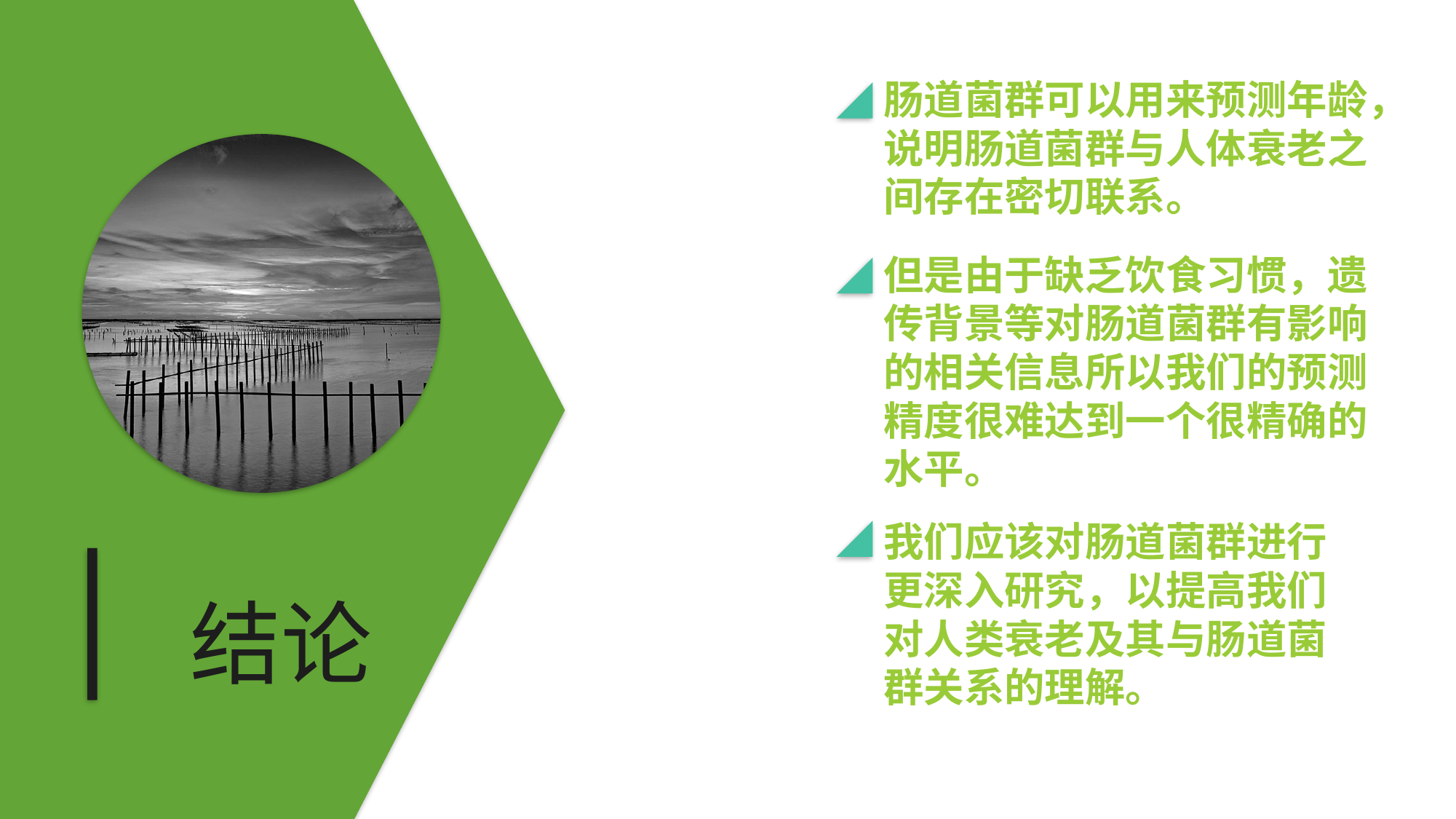

肠道菌群可以用来预测年龄，说明肠道菌群与人体衰老之间存在密切联系。

但是由于缺乏饮食习惯，遗传背景等对肠道菌群有影响的相关信息所以我们的预测精度很难达到一个很精确的水平。

我们应该对肠道菌群进行更深入研究，以提高我们对人类衰老及其与肠道菌群关系的理解。

   结论